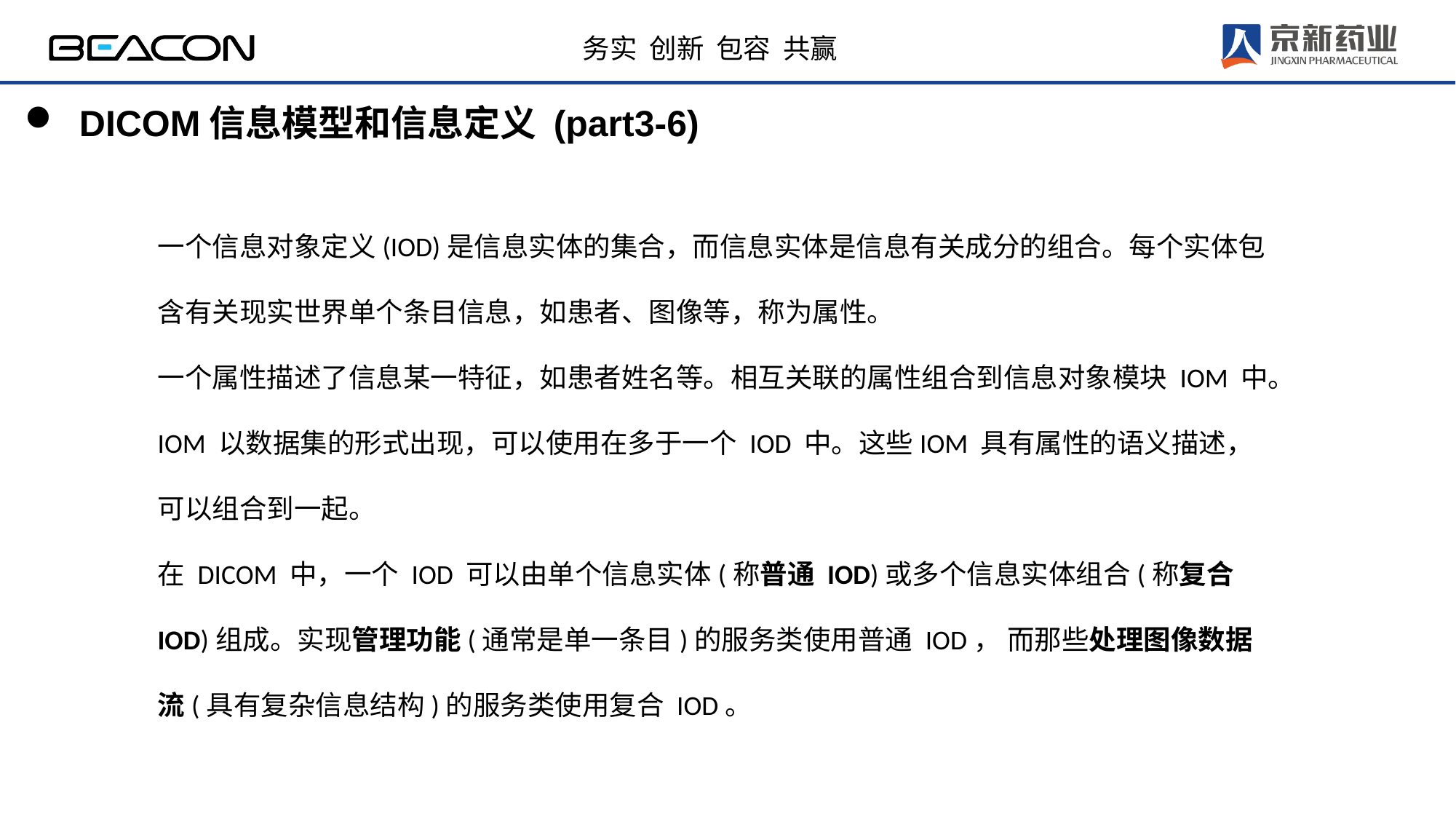

DICOM信息模型和信息定义 (part3-6)
一个信息对象定义(IOD)是信息实体的集合，而信息实体是信息有关成分的组合。每个实体包含有关现实世界单个条目信息，如患者、图像等，称为属性。
一个属性描述了信息某一特征，如患者姓名等。相互关联的属性组合到信息对象模块 IOM 中。IOM 以数据集的形式出现，可以使用在多于一个 IOD 中。这些IOM 具有属性的语义描述，可以组合到一起。
在 DICOM 中，一个 IOD 可以由单个信息实体(称普通 IOD)或多个信息实体组合(称复合 IOD)组成。实现管理功能(通常是单一条目)的服务类使用普通 IOD， 而那些处理图像数据流(具有复杂信息结构)的服务类使用复合 IOD。